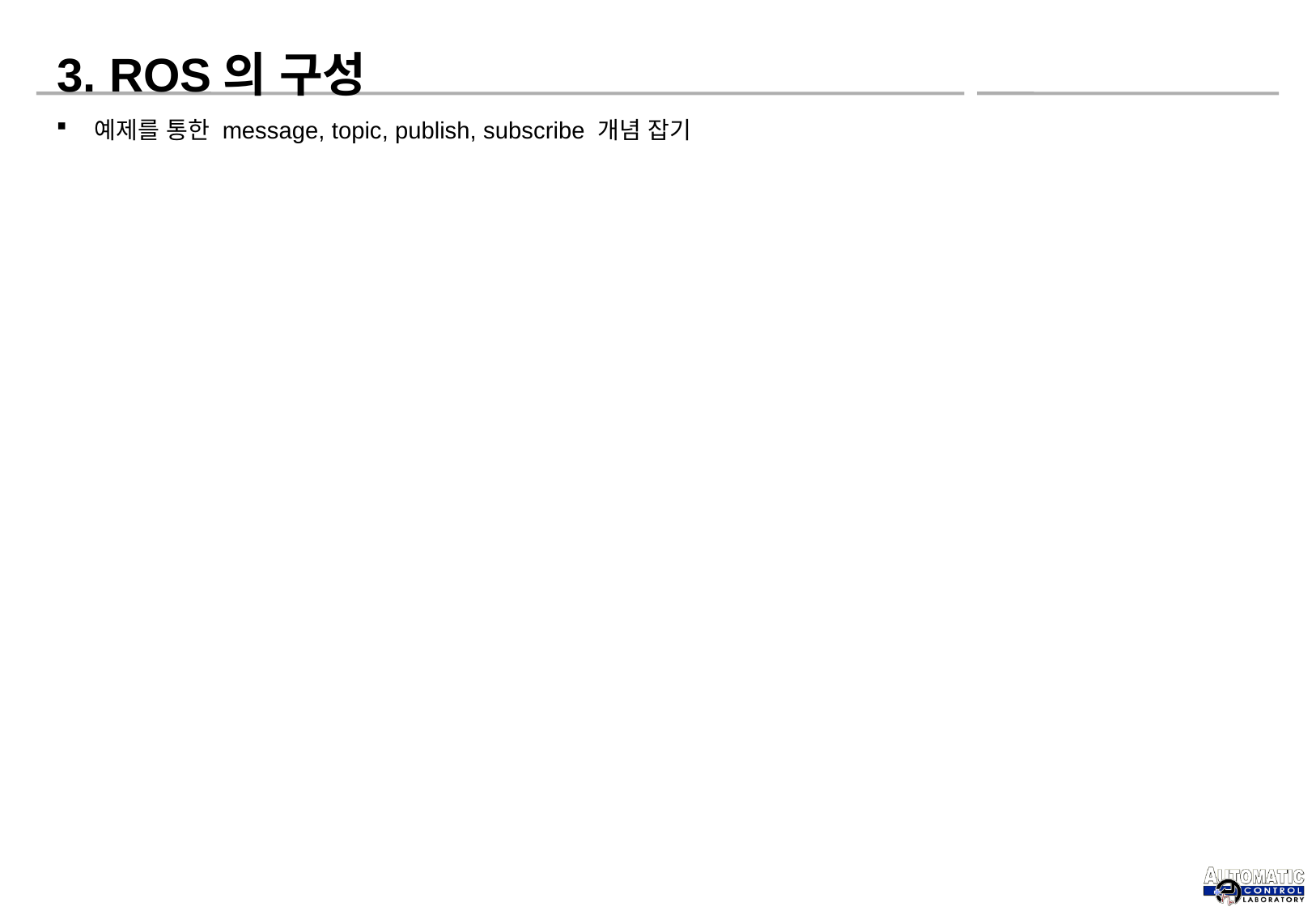

# 3. ROS의 구성
예제를 통한 message, topic, publish, subscribe 개념 잡기